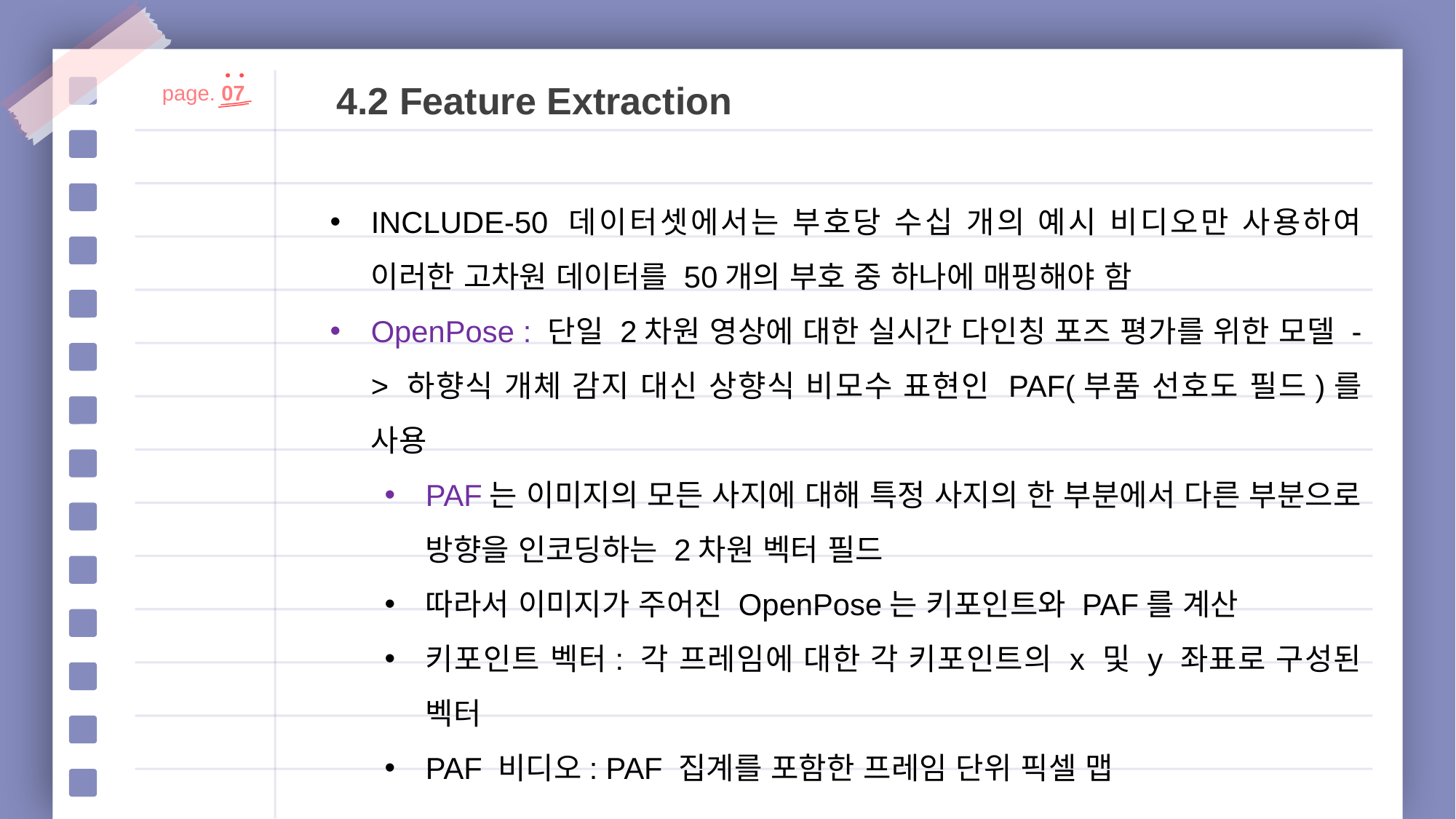

4.2 Feature Extraction

page. 07

INCLUDE-50 데이터셋에서는 부호당 수십 개의 예시 비디오만 사용하여 이러한 고차원 데이터를 50개의 부호 중 하나에 매핑해야 함
OpenPose : 단일 2차원 영상에 대한 실시간 다인칭 포즈 평가를 위한 모델 -> 하향식 개체 감지 대신 상향식 비모수 표현인 PAF(부품 선호도 필드)를 사용
PAF는 이미지의 모든 사지에 대해 특정 사지의 한 부분에서 다른 부분으로 방향을 인코딩하는 2차원 벡터 필드
따라서 이미지가 주어진 OpenPose는 키포인트와 PAF를 계산
키포인트 벡터: 각 프레임에 대한 각 키포인트의 x 및 y 좌표로 구성된 벡터
PAF 비디오: PAF 집계를 포함한 프레임 단위 픽셀 맵